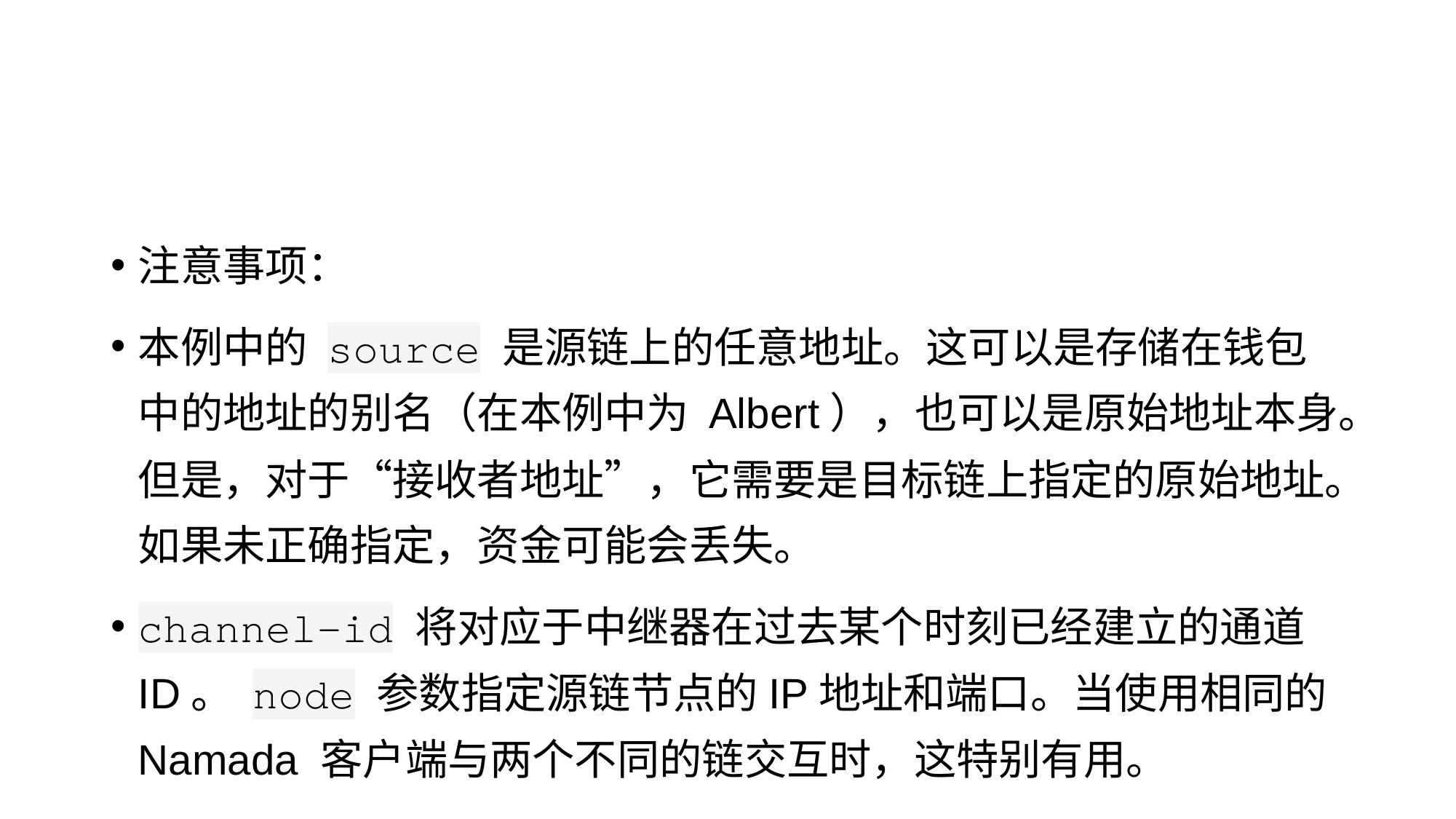

注意事项：
本例中的 source 是源链上的任意地址。这可以是存储在钱包中的地址的别名（在本例中为 Albert），也可以是原始地址本身。但是，对于“接收者地址”，它需要是目标链上指定的原始地址。如果未正确指定，资金可能会丢失。
channel-id 将对应于中继器在过去某个时刻已经建立的通道 ID。 node 参数指定源链节点的IP地址和端口。当使用相同的 Namada 客户端与两个不同的链交互时，这特别有用。